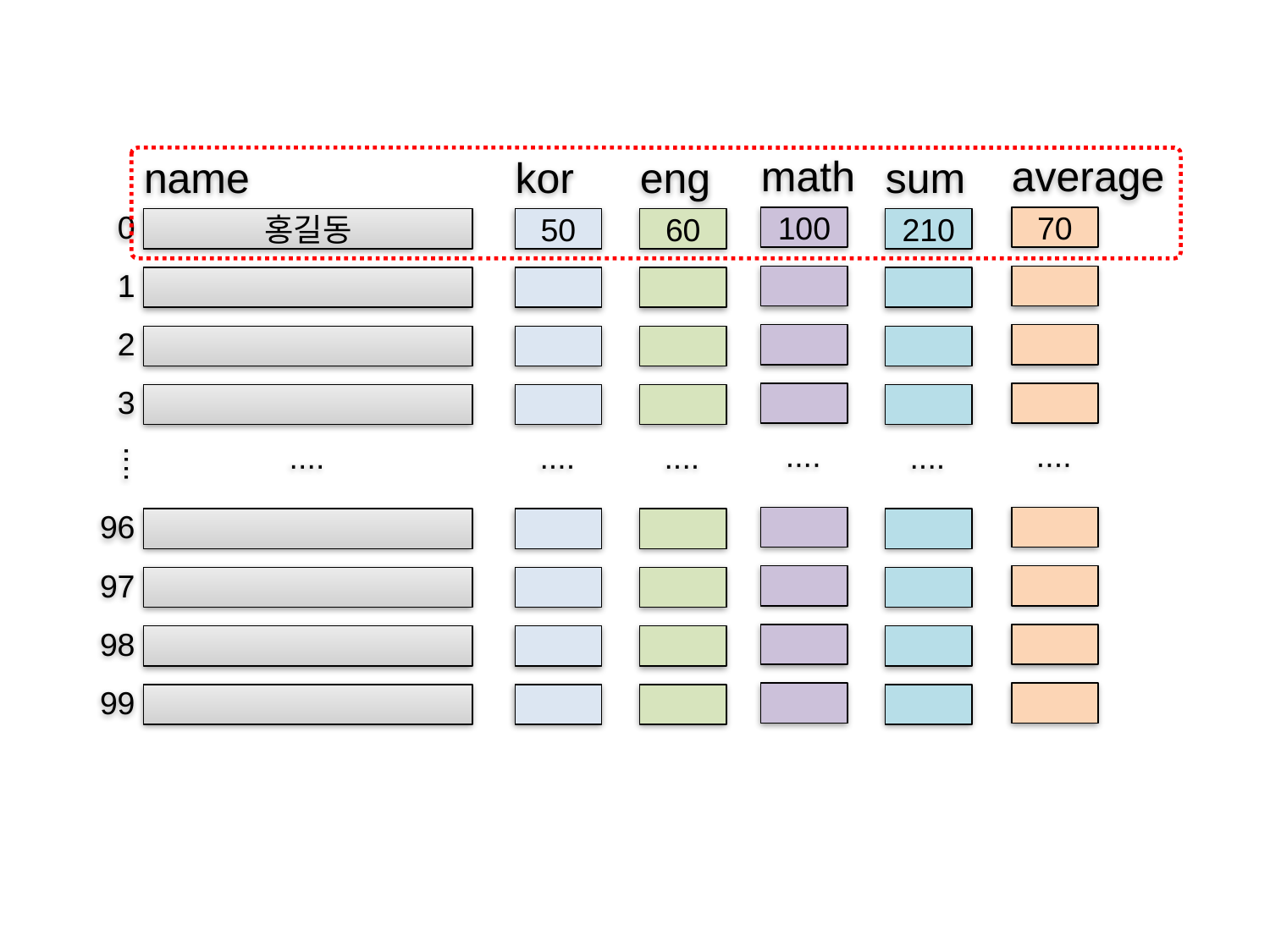

math
average
name
kor
eng
sum

0
100
70
홍길동
50
60
210
1

2

3

∙∙∙∙
∙∙∙∙
∙∙∙∙
∙∙∙∙
∙∙∙∙
∙∙∙∙
∙∙∙∙
96

97

98

99